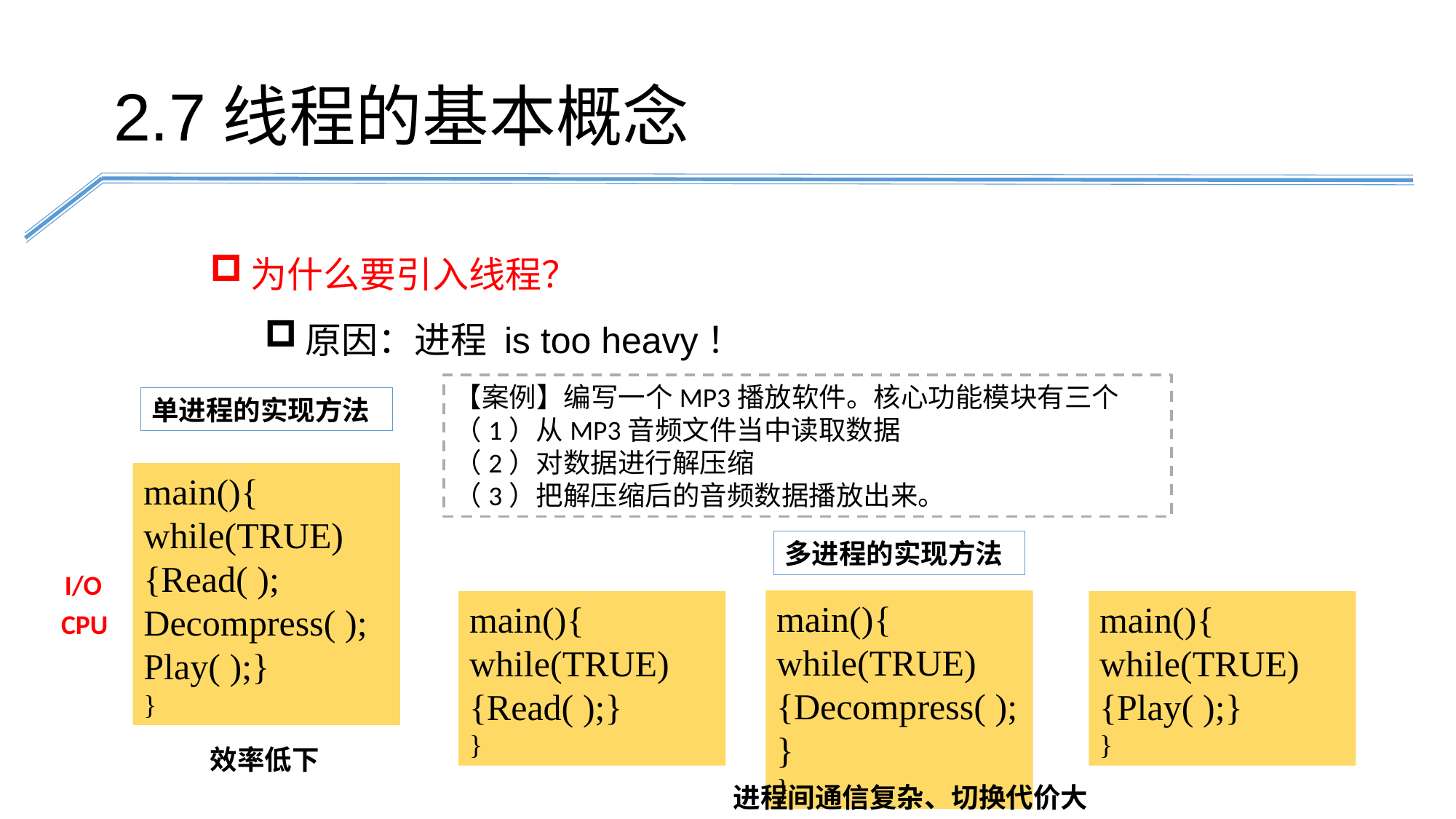

2.7线程的基本概念

为什么要引入线程？
原因：进程 is too heavy！
【案例】编写一个MP3播放软件。核心功能模块有三个
（1）从MP3音频文件当中读取数据
（2）对数据进行解压缩
（3）把解压缩后的音频数据播放出来。
单进程的实现方法
main(){
while(TRUE)
{Read( );
Decompress( );
Play( );}
}
多进程的实现方法
I/O
main(){
while(TRUE)
{Decompress( );}
}
main(){
while(TRUE)
{Read( );}
}
main(){
while(TRUE)
{Play( );}
}
CPU
效率低下
进程间通信复杂、切换代价大